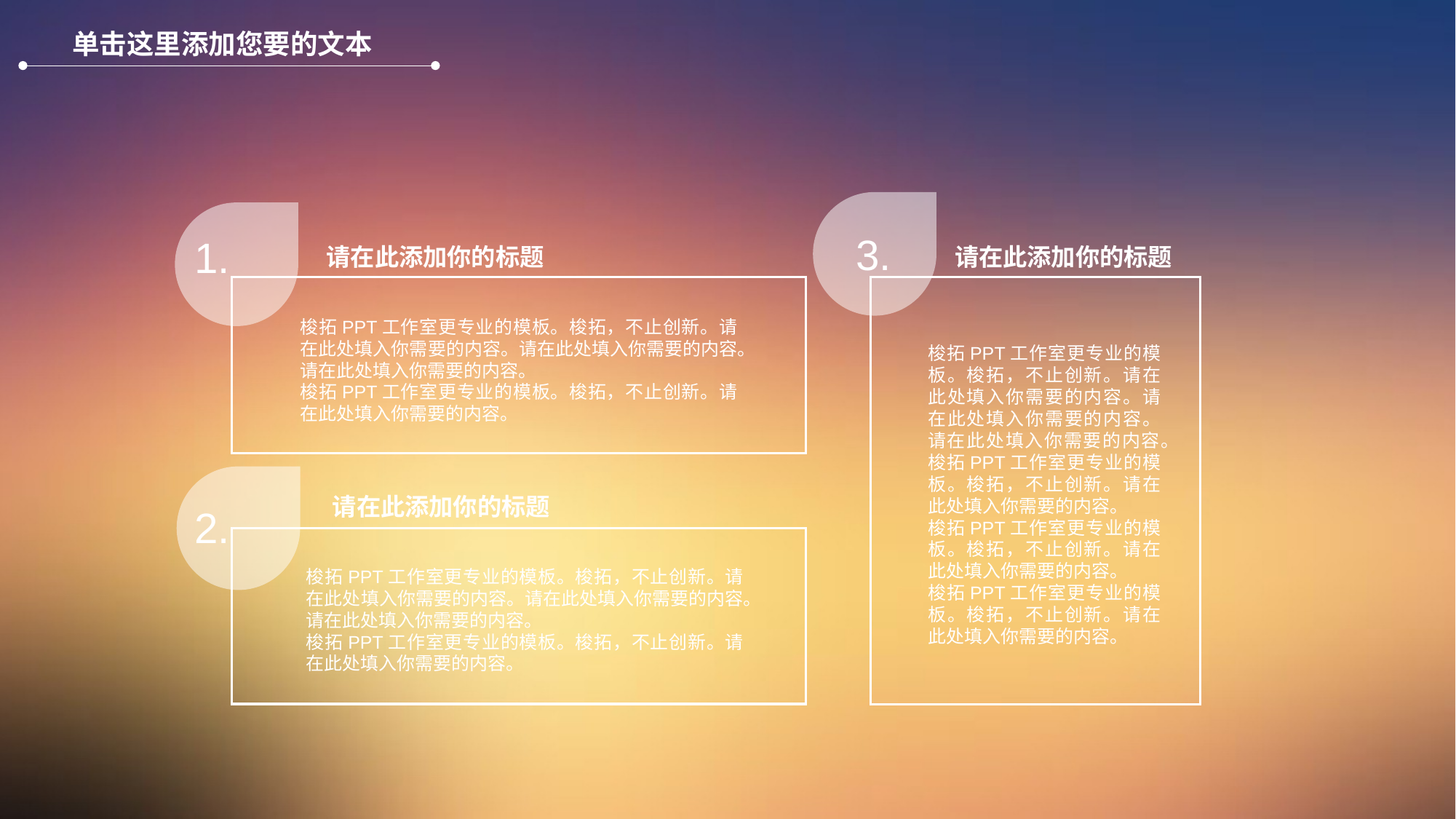

单击这里添加您要的文本

3.
1.
请在此添加你的标题
请在此添加你的标题

梭拓PPT工作室更专业的模板。梭拓，不止创新。请在此处填入你需要的内容。请在此处填入你需要的内容。请在此处填入你需要的内容。
梭拓PPT工作室更专业的模板。梭拓，不止创新。请在此处填入你需要的内容。
梭拓PPT工作室更专业的模板。梭拓，不止创新。请在此处填入你需要的内容。请在此处填入你需要的内容。请在此处填入你需要的内容。
梭拓PPT工作室更专业的模板。梭拓，不止创新。请在此处填入你需要的内容。
梭拓PPT工作室更专业的模板。梭拓，不止创新。请在此处填入你需要的内容。
梭拓PPT工作室更专业的模板。梭拓，不止创新。请在此处填入你需要的内容。

请在此添加你的标题
2.

梭拓PPT工作室更专业的模板。梭拓，不止创新。请在此处填入你需要的内容。请在此处填入你需要的内容。请在此处填入你需要的内容。
梭拓PPT工作室更专业的模板。梭拓，不止创新。请在此处填入你需要的内容。